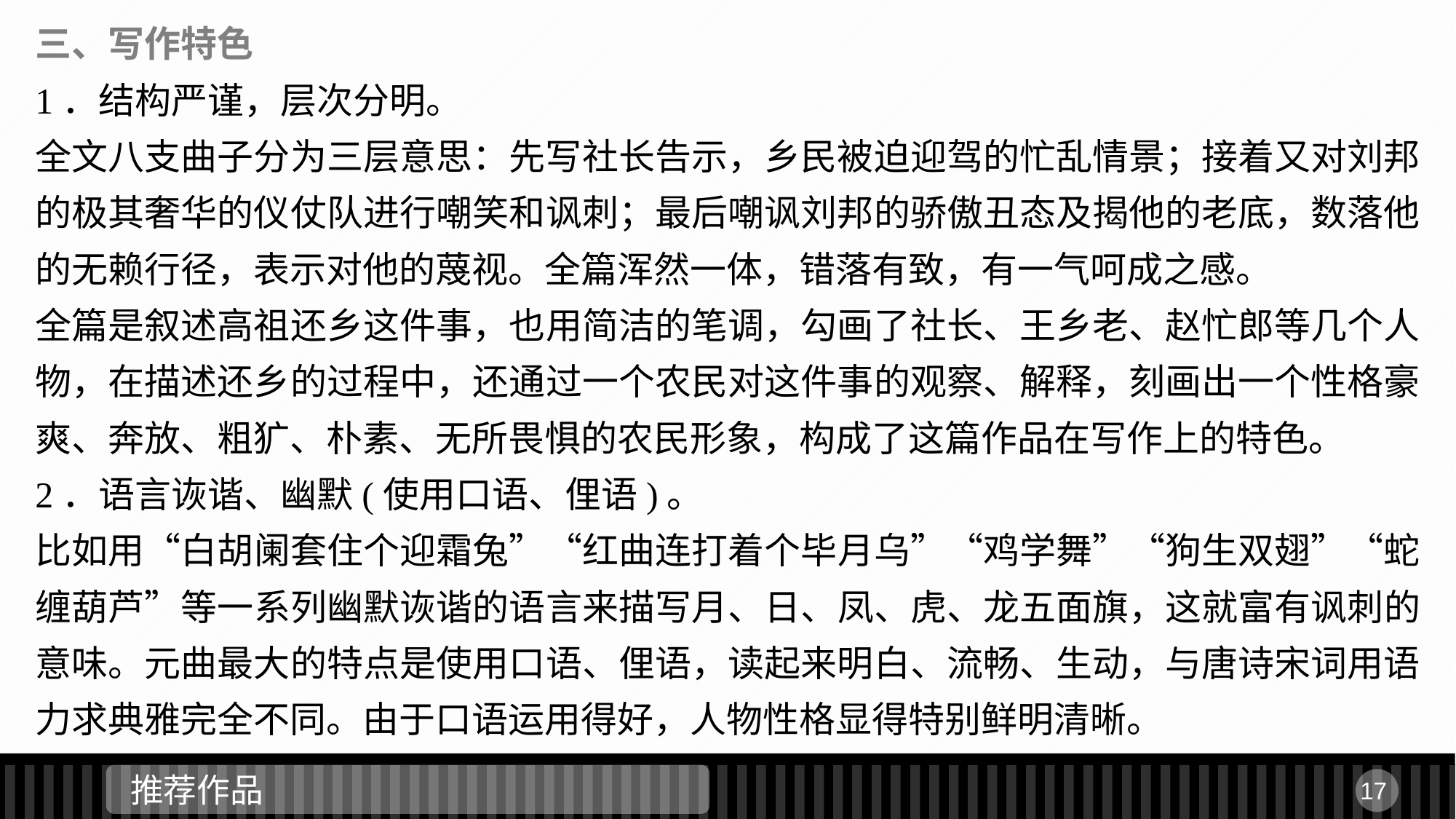

三、写作特色
1．结构严谨，层次分明。
全文八支曲子分为三层意思：先写社长告示，乡民被迫迎驾的忙乱情景；接着又对刘邦的极其奢华的仪仗队进行嘲笑和讽刺；最后嘲讽刘邦的骄傲丑态及揭他的老底，数落他的无赖行径，表示对他的蔑视。全篇浑然一体，错落有致，有一气呵成之感。
全篇是叙述高祖还乡这件事，也用简洁的笔调，勾画了社长、王乡老、赵忙郎等几个人物，在描述还乡的过程中，还通过一个农民对这件事的观察、解释，刻画出一个性格豪爽、奔放、粗犷、朴素、无所畏惧的农民形象，构成了这篇作品在写作上的特色。
2．语言诙谐、幽默(使用口语、俚语)。
比如用“白胡阑套住个迎霜兔”“红曲连打着个毕月乌”“鸡学舞”“狗生双翅”“蛇缠葫芦”等一系列幽默诙谐的语言来描写月、日、凤、虎、龙五面旗，这就富有讽刺的意味。元曲最大的特点是使用口语、俚语，读起来明白、流畅、生动，与唐诗宋词用语力求典雅完全不同。由于口语运用得好，人物性格显得特别鲜明清晰。